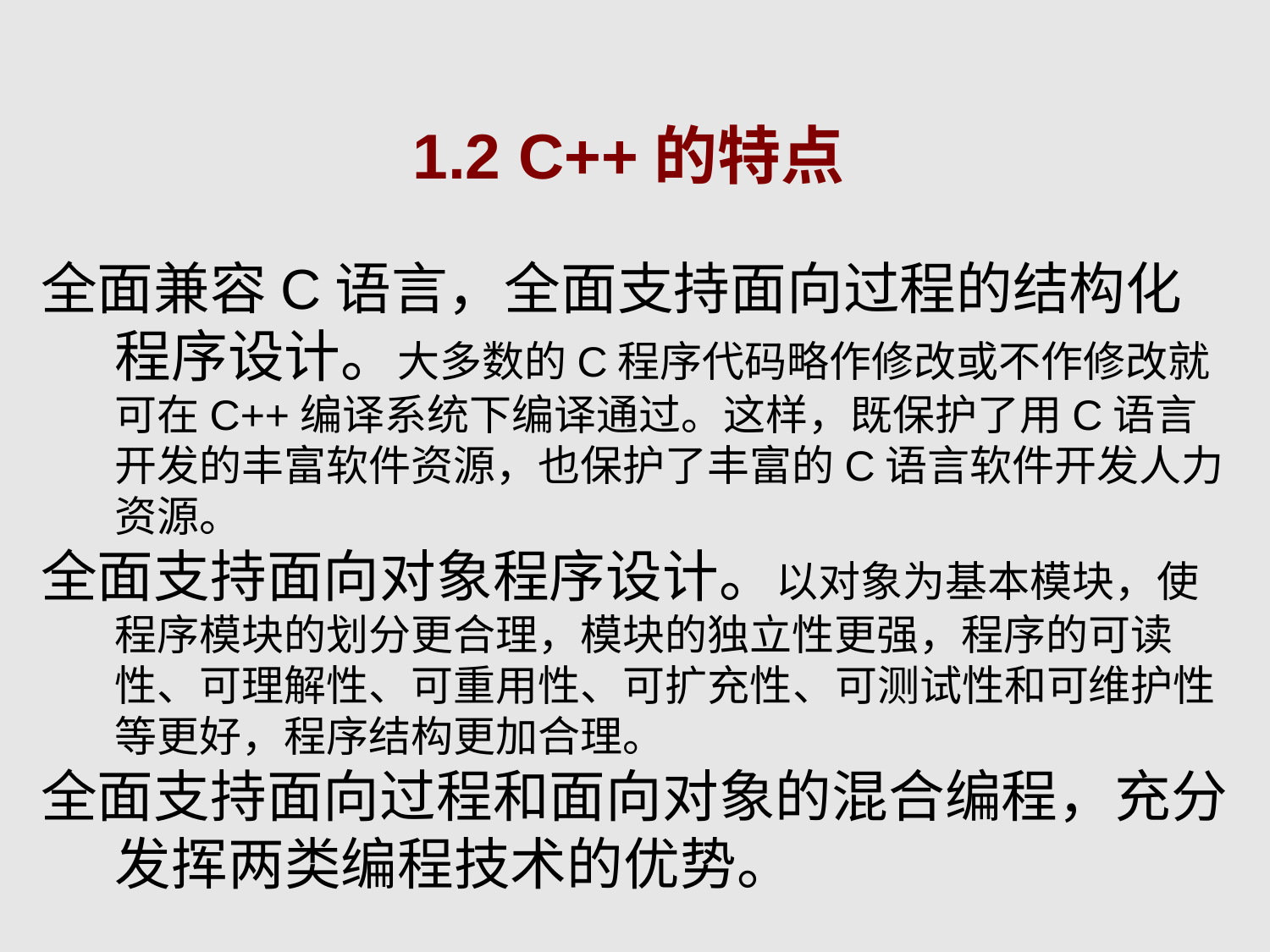

# 1.2 C++的特点
全面兼容C语言，全面支持面向过程的结构化程序设计。大多数的C程序代码略作修改或不作修改就可在C++编译系统下编译通过。这样，既保护了用C语言开发的丰富软件资源，也保护了丰富的C语言软件开发人力资源。
全面支持面向对象程序设计。以对象为基本模块，使程序模块的划分更合理，模块的独立性更强，程序的可读性、可理解性、可重用性、可扩充性、可测试性和可维护性等更好，程序结构更加合理。
全面支持面向过程和面向对象的混合编程，充分发挥两类编程技术的优势。